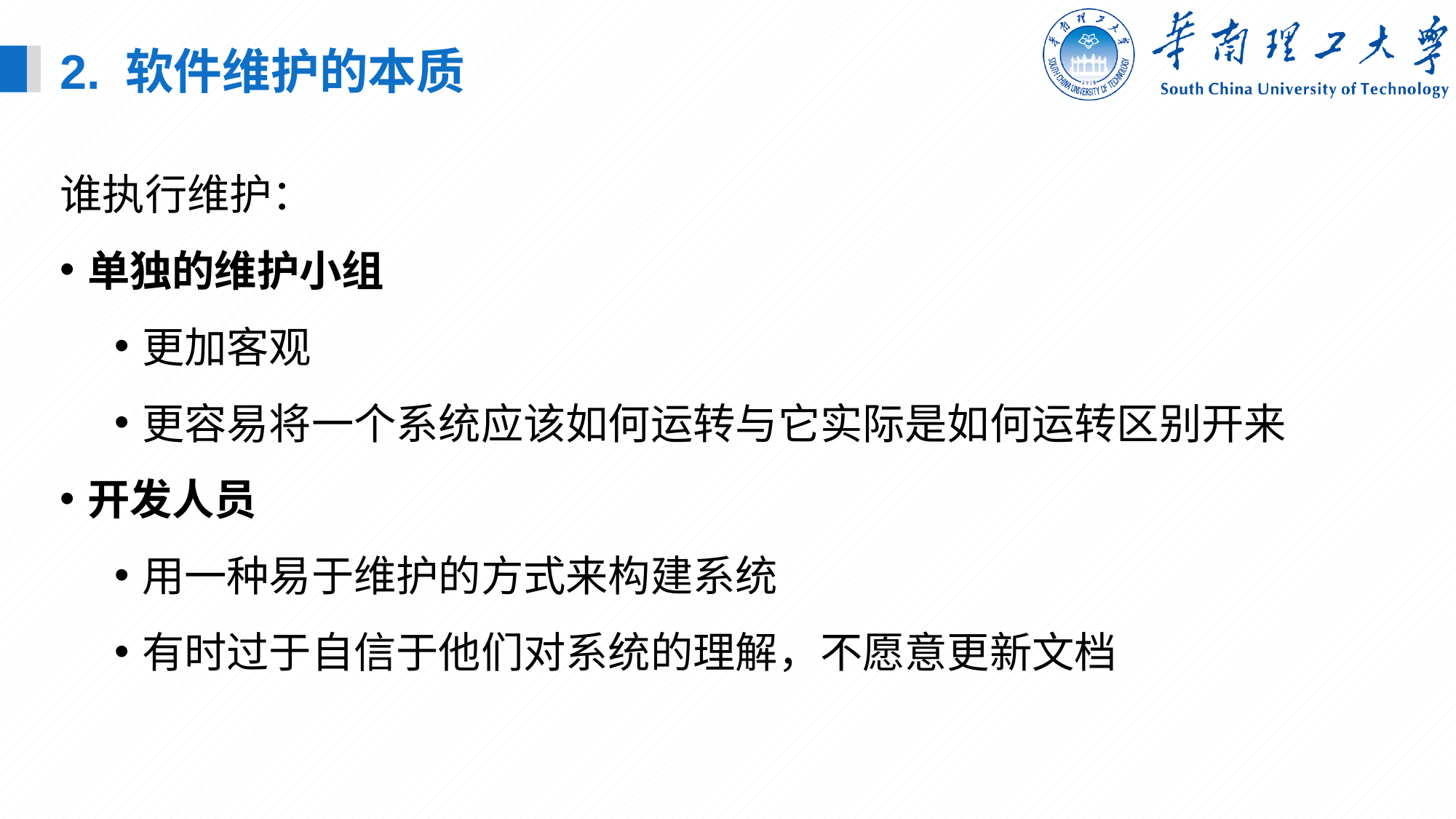

2. 软件维护的本质
谁执行维护：
单独的维护小组
更加客观
更容易将一个系统应该如何运转与它实际是如何运转区别开来
开发人员
用一种易于维护的方式来构建系统
有时过于自信于他们对系统的理解，不愿意更新文档